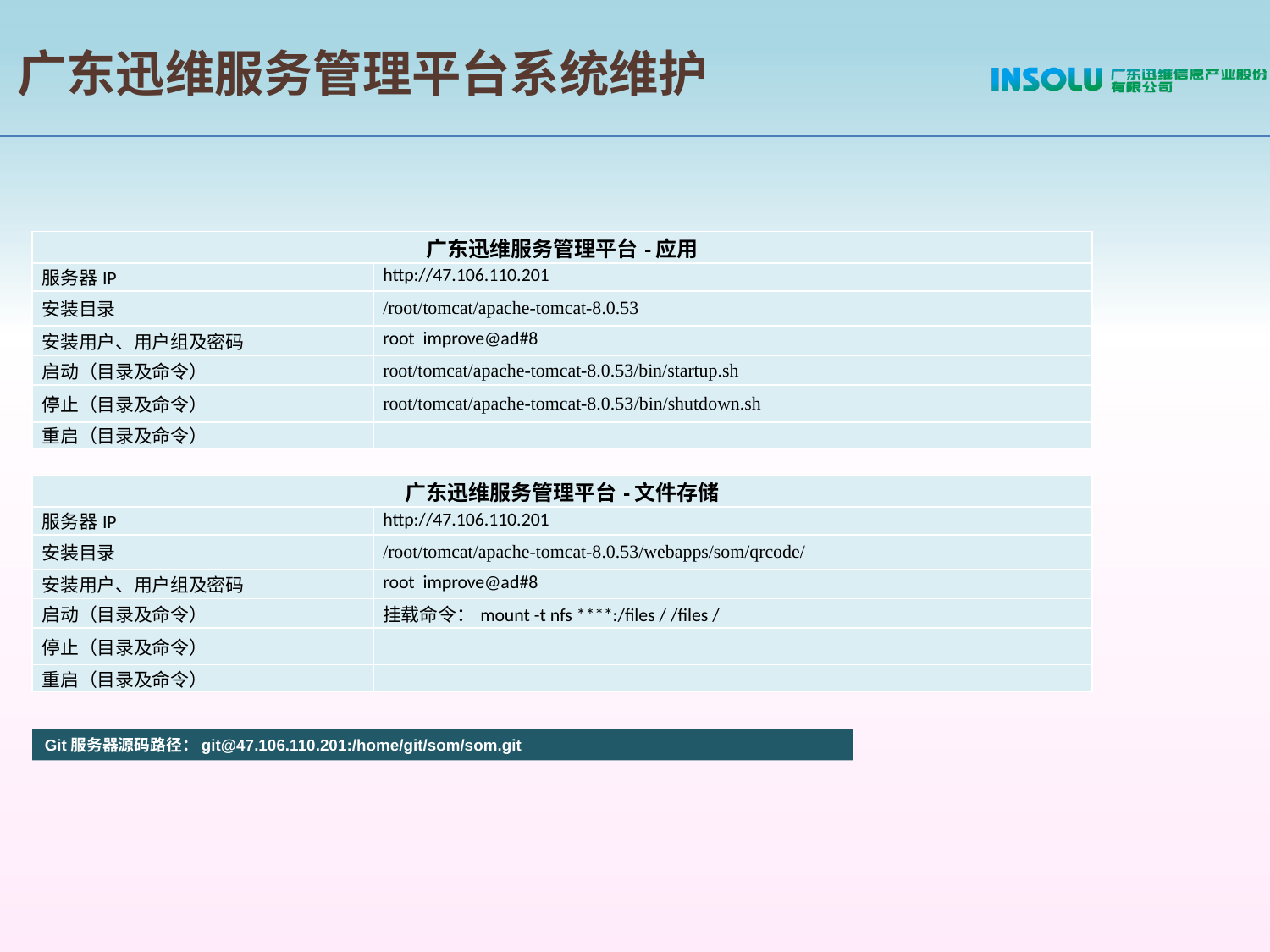

广东迅维服务管理平台系统维护
| 广东迅维服务管理平台-应用 |  |
| --- | --- |
| 服务器IP | http://47.106.110.201 |
| 安装目录 | /root/tomcat/apache-tomcat-8.0.53 |
| 安装用户、用户组及密码 | root improve@ad#8 |
| 启动（目录及命令） | root/tomcat/apache-tomcat-8.0.53/bin/startup.sh |
| 停止（目录及命令） | root/tomcat/apache-tomcat-8.0.53/bin/shutdown.sh |
| 重启（目录及命令） |  |
| 广东迅维服务管理平台-文件存储 |  |
| --- | --- |
| 服务器IP | http://47.106.110.201 |
| 安装目录 | /root/tomcat/apache-tomcat-8.0.53/webapps/som/qrcode/ |
| 安装用户、用户组及密码 | root improve@ad#8 |
| 启动（目录及命令） | 挂载命令：mount -t nfs \*\*\*\*:/files / /files / |
| 停止（目录及命令） |  |
| 重启（目录及命令） |  |
Git服务器源码路径：git@47.106.110.201:/home/git/som/som.git